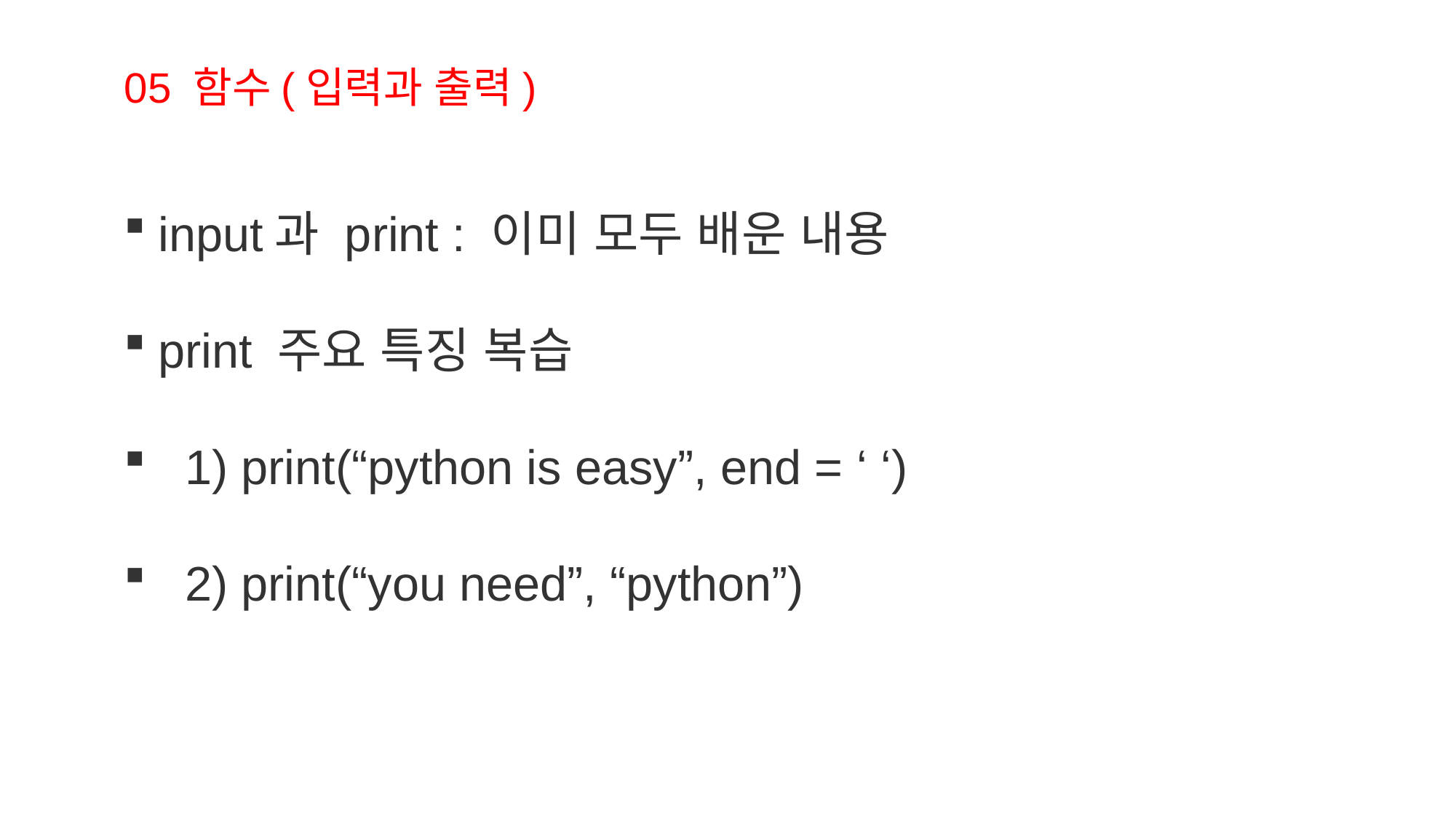

05 함수(입력과 출력)
input과 print : 이미 모두 배운 내용
print 주요 특징 복습
  1) print(“python is easy”, end = ‘ ‘)
  2) print(“you need”, “python”)